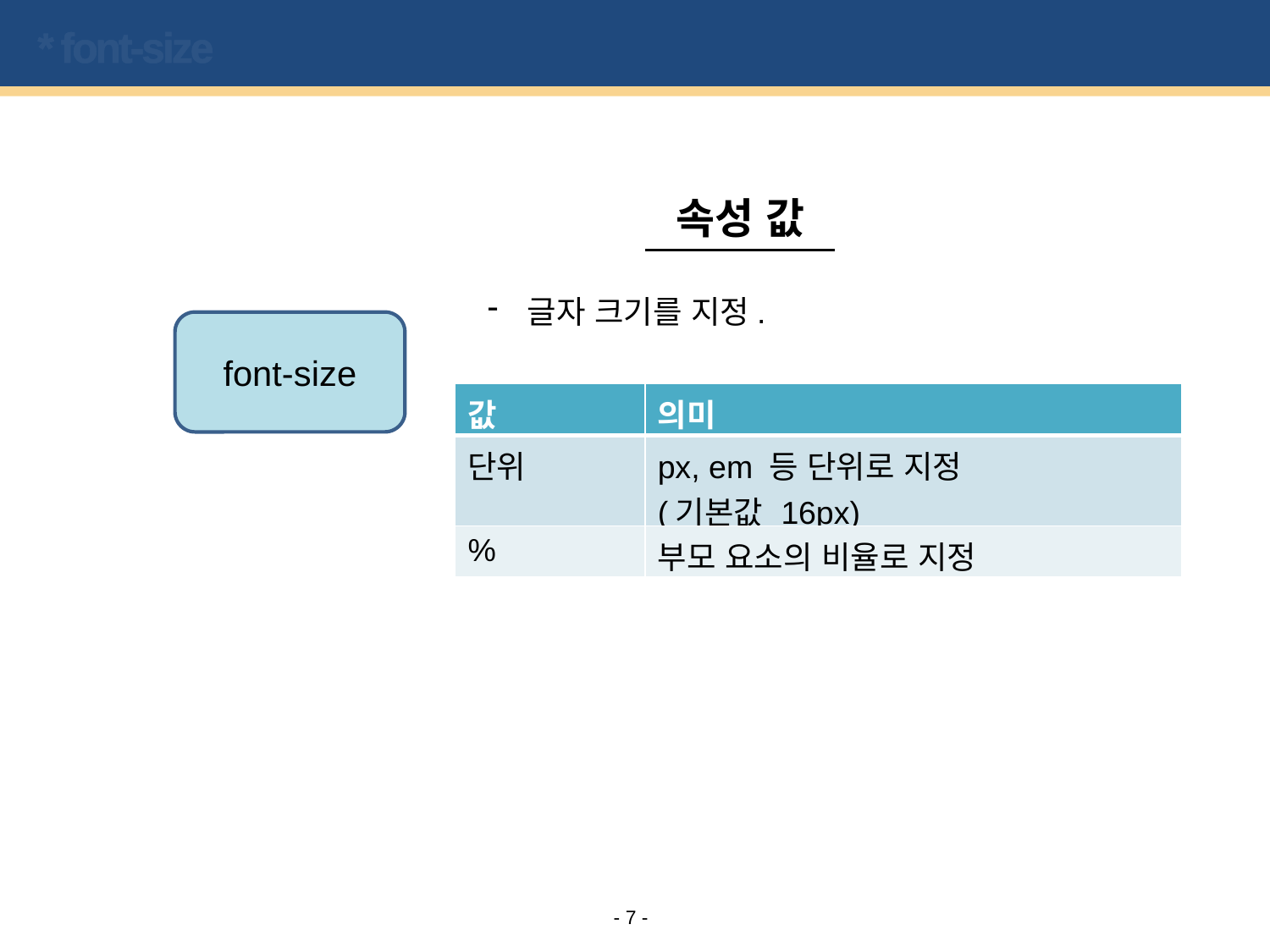

# * font-size
속성 값
글자 크기를 지정.
font-size
| 값 | 의미 |
| --- | --- |
| 단위 | px, em 등 단위로 지정 (기본값 16px) |
| % | 부모 요소의 비율로 지정 |